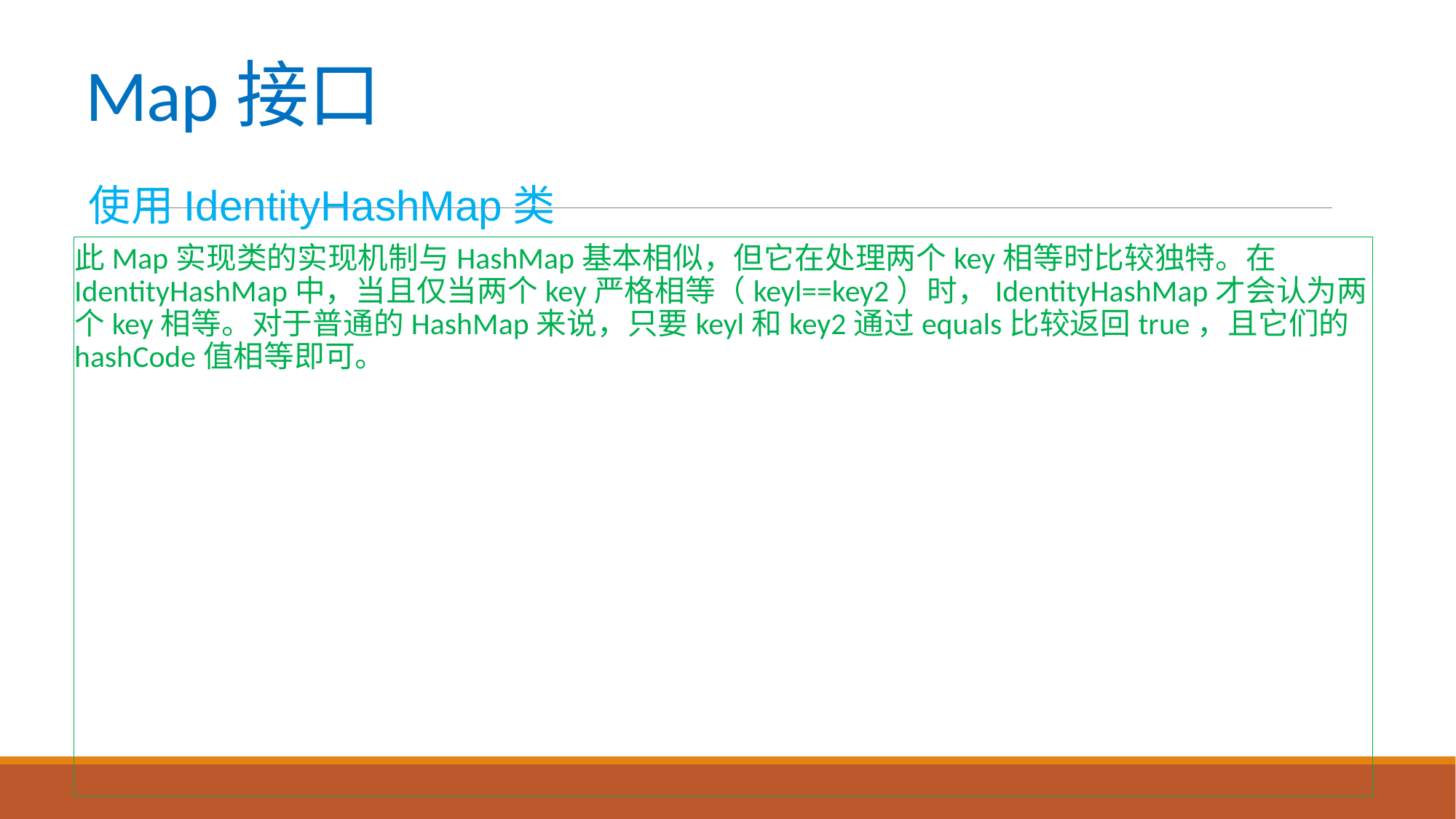

# Map接口
使用IdentityHashMap类
此Map实现类的实现机制与HashMap基本相似，但它在处理两个key相等时比较独特。在IdentityHashMap中，当且仅当两个key严格相等（keyl==key2）时，IdentityHashMap才会认为两个key相等。对于普通的HashMap来说，只要keyl和key2通过equals比较返回true，且它们的hashCode值相等即可。